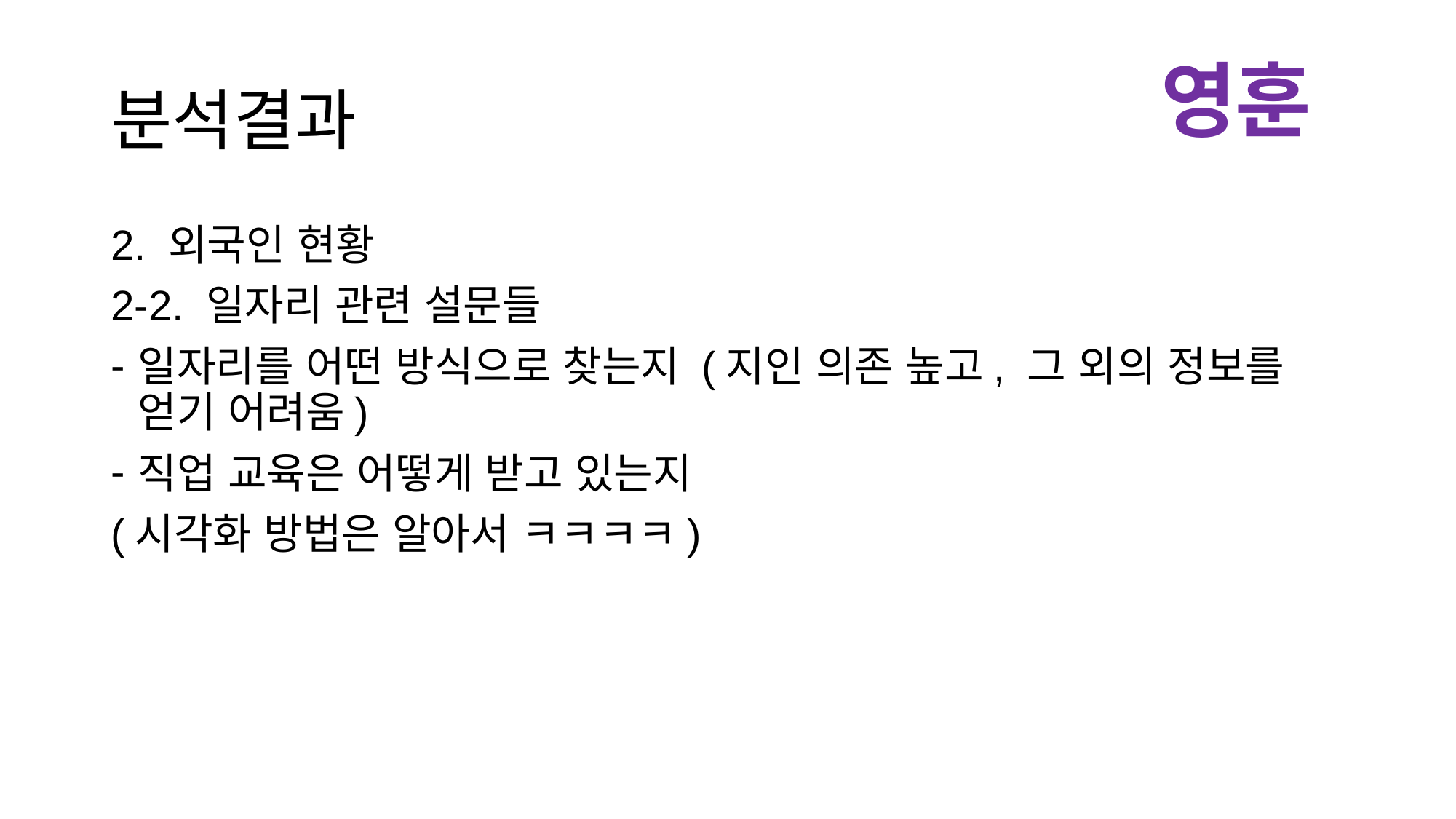

# 분석결과
영훈
2. 외국인 현황
2-2. 일자리 관련 설문들
일자리를 어떤 방식으로 찾는지 (지인 의존 높고, 그 외의 정보를 얻기 어려움)
직업 교육은 어떻게 받고 있는지
(시각화 방법은 알아서 ㅋㅋㅋㅋ)